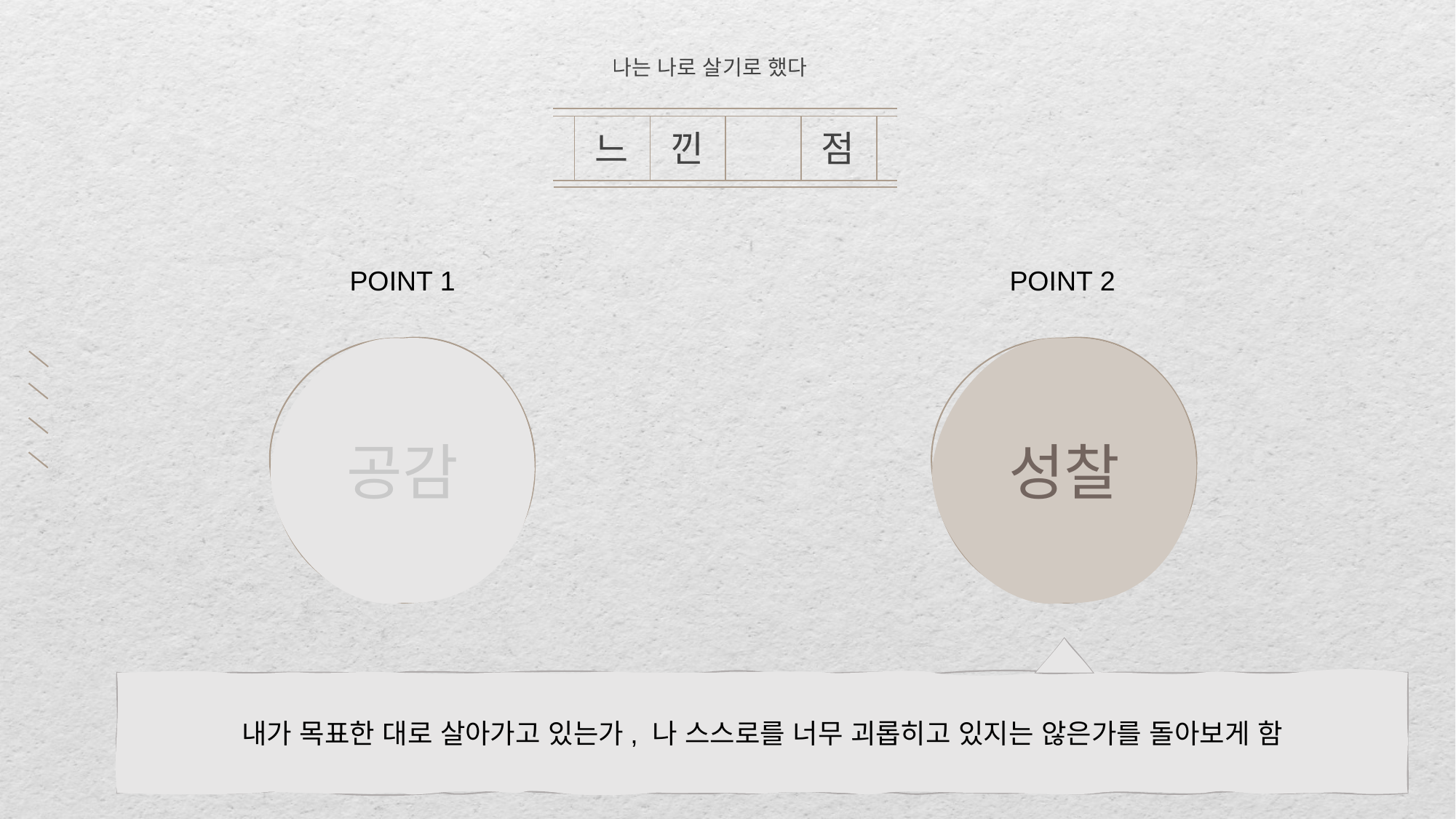

나는 나로 살기로 했다
점
낀
느
POINT 1
POINT 2
공감
성찰

내가 목표한 대로 살아가고 있는가, 나 스스로를 너무 괴롭히고 있지는 않은가를 돌아보게 함